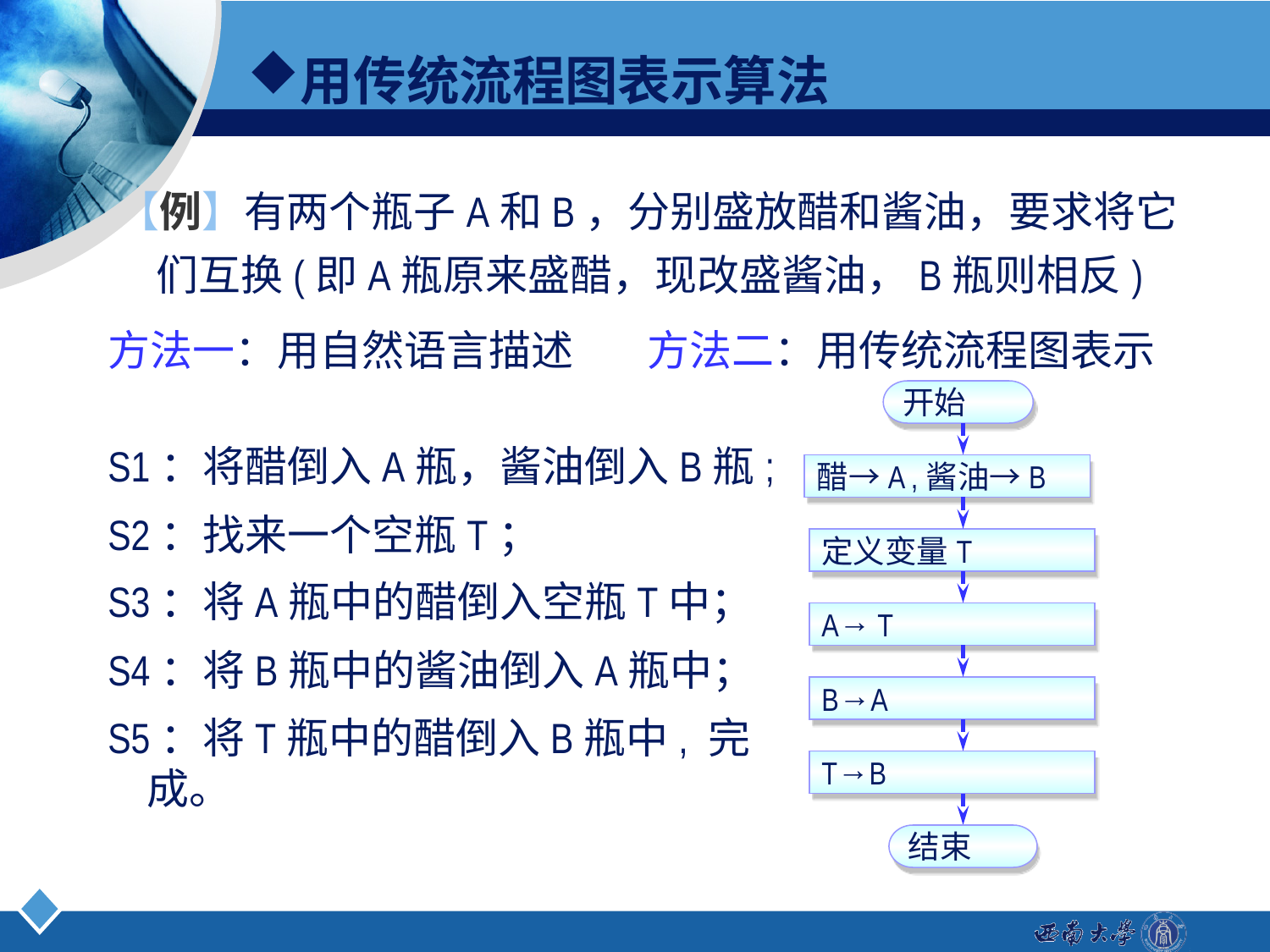

# 用传统流程图表示算法
【例】有两个瓶子A和B，分别盛放醋和酱油，要求将它们互换(即A瓶原来盛醋，现改盛酱油，B瓶则相反)
方法一：用自然语言描述
方法二：用传统流程图表示
开始

S1：将醋倒入A瓶，酱油倒入B瓶;
S2：找来一个空瓶T；
S3：将A瓶中的醋倒入空瓶T中；
S4：将B瓶中的酱油倒入A瓶中；
S5：将T瓶中的醋倒入B瓶中, 完成。
醋→A ,酱油→B

定义变量T

A→ T

B→A

T→B

结束